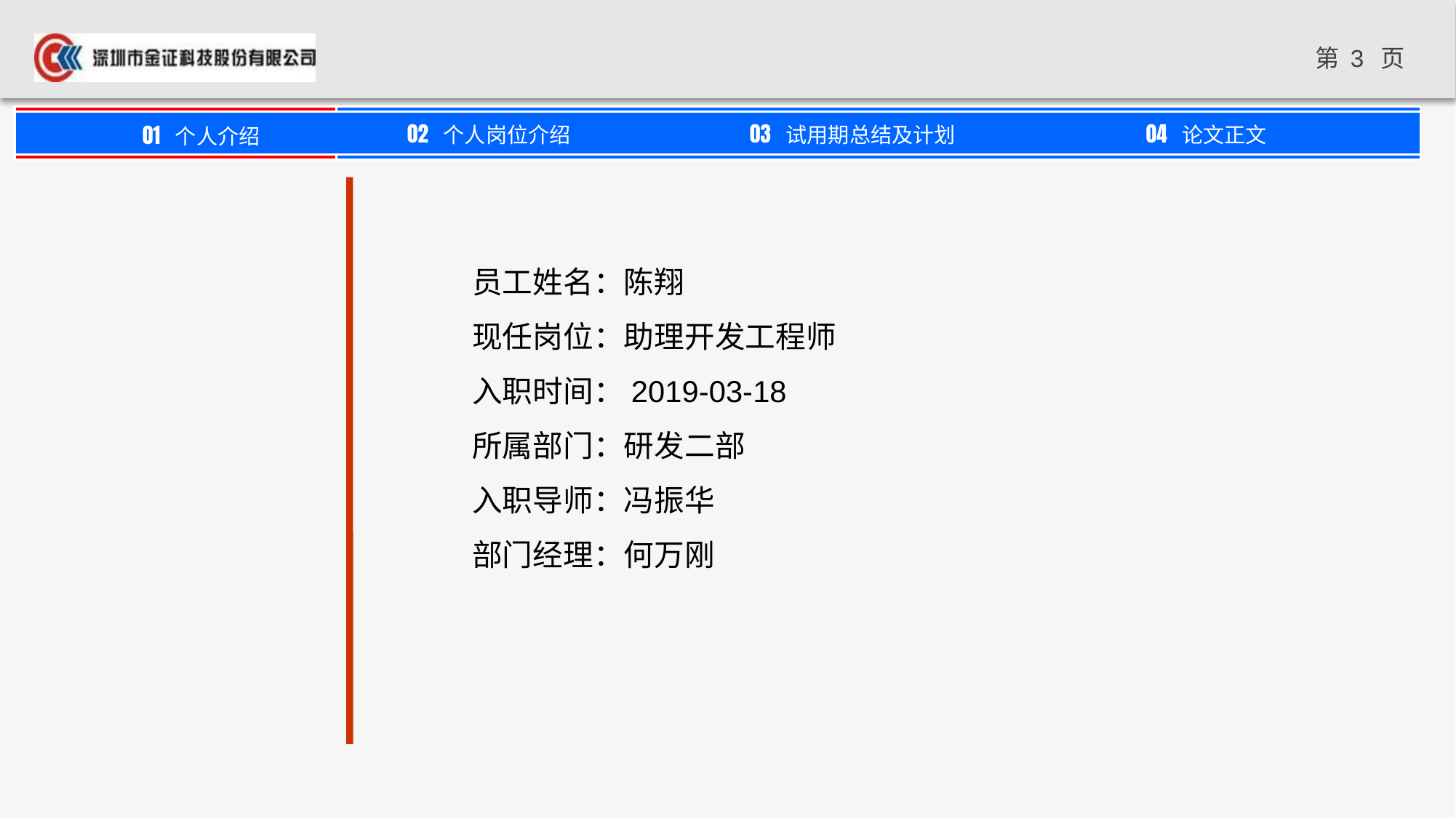

员工姓名：陈翔
现任岗位：助理开发工程师
入职时间：2019-03-18
所属部门：研发二部
入职导师：冯振华
部门经理：何万刚